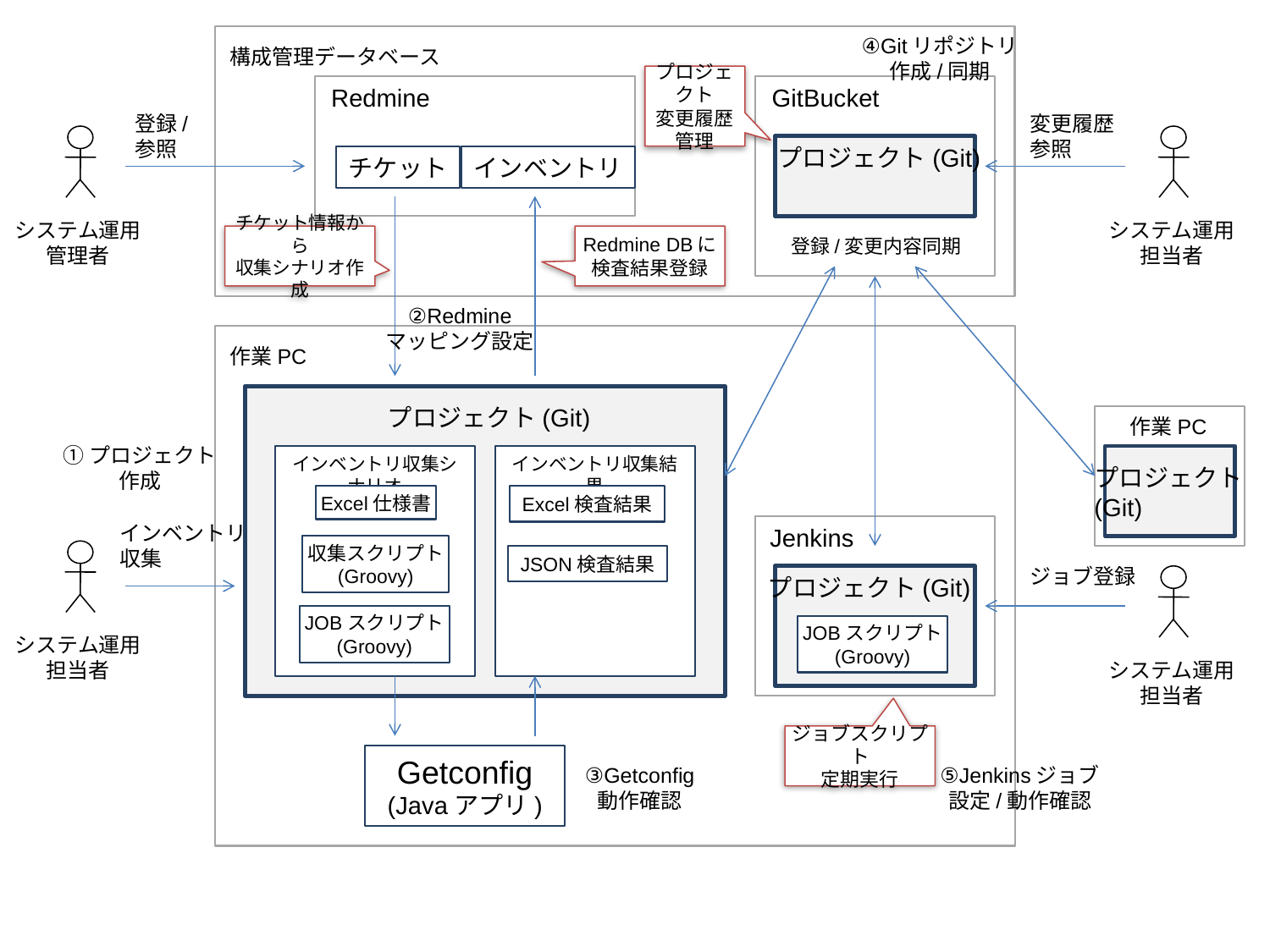

構成管理データベース
④Gitリポジトリ
作成/同期
プロジェクト
変更履歴
管理

Redmine

GitBucket
登録/
参照
変更履歴
参照

プロジェクト(Git)
チケット
インベントリ

システム運用
管理者
システム運用
担当者
登録/変更内容同期
チケット情報から
収集シナリオ作成
Redmine DBに
検査結果登録
②Redmine
マッピング設定

作業PC

プロジェクト(Git)
作業PC

①プロジェクト
作成
インベントリ収集シナリオ
インベントリ収集結果

プロジェクト
(Git)
Excel仕様書
Excel検査結果
インベントリ
収集

Jenkins

収集スクリプト
(Groovy)

JSON検査結果
ジョブ登録

プロジェクト(Git)

JOBスクリプト
(Groovy)
JOBスクリプト
(Groovy)

システム運用
担当者
システム運用
担当者
ジョブスクリプト
定期実行
Getconfig
(Javaアプリ)
③Getconfig
動作確認
⑤Jenkinsジョブ
設定/動作確認